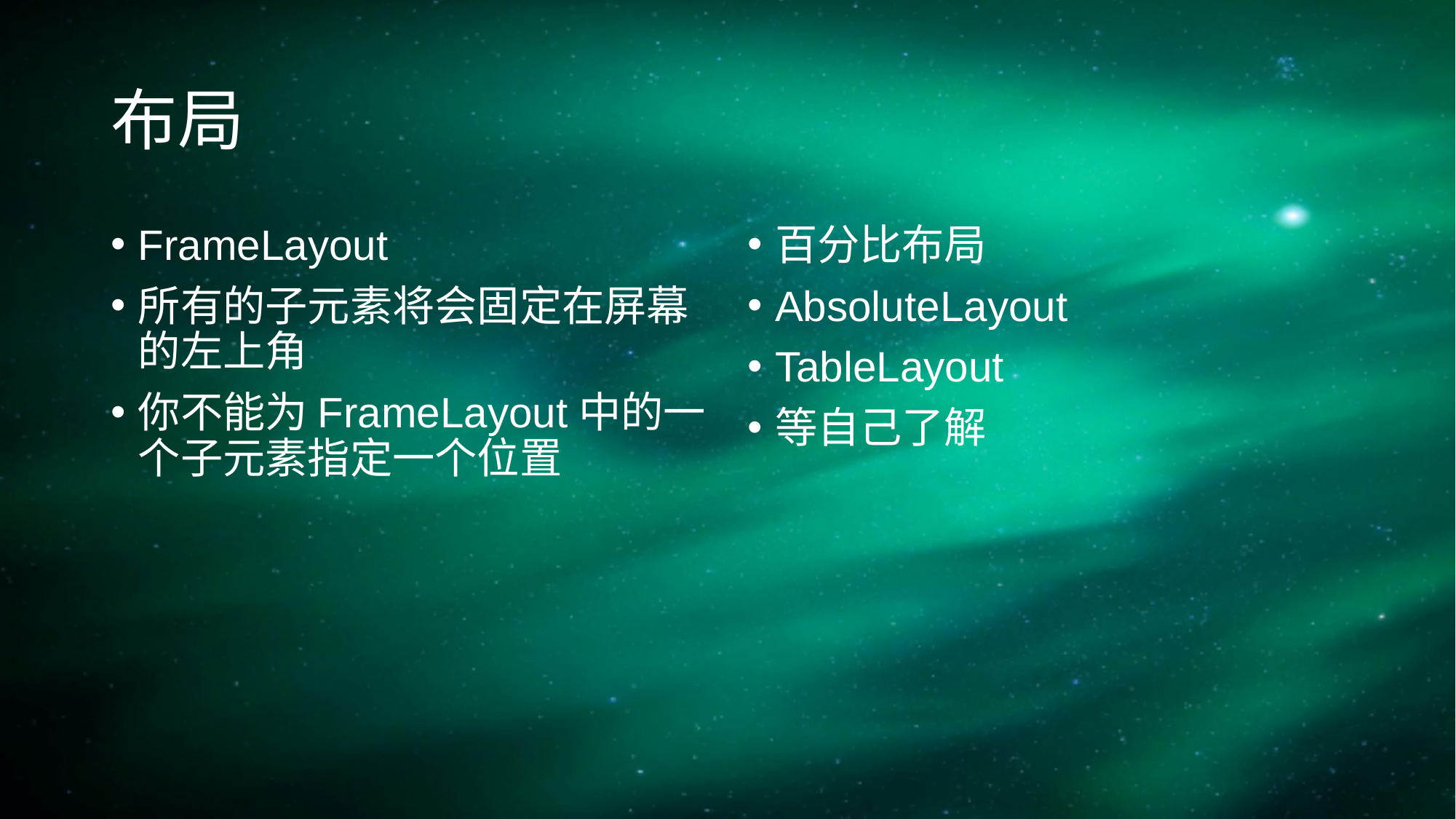

# 布局
FrameLayout
所有的子元素将会固定在屏幕的左上角
你不能为FrameLayout中的一个子元素指定一个位置

百分比布局
AbsoluteLayout
TableLayout
等自己了解